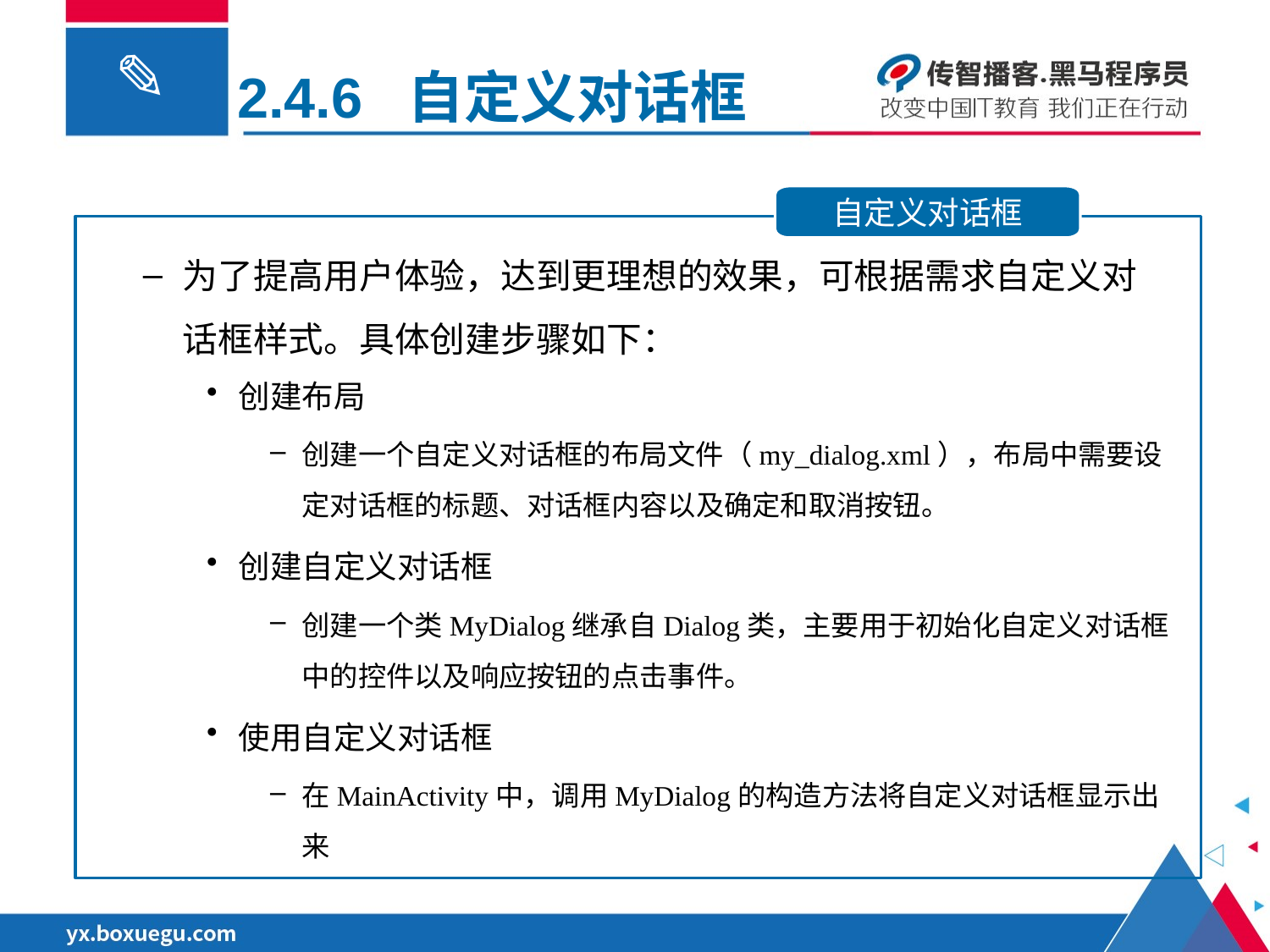

2.4.6  自定义对话框

自定义对话框

为了提高用户体验，达到更理想的效果，可根据需求自定义对话框样式。具体创建步骤如下：

创建布局
创建一个自定义对话框的布局文件（my_dialog.xml），布局中需要设定对话框的标题、对话框内容以及确定和取消按钮。
创建自定义对话框
创建一个类MyDialog继承自Dialog类，主要用于初始化自定义对话框中的控件以及响应按钮的点击事件。
使用自定义对话框
在MainActivity中，调用MyDialog的构造方法将自定义对话框显示出来